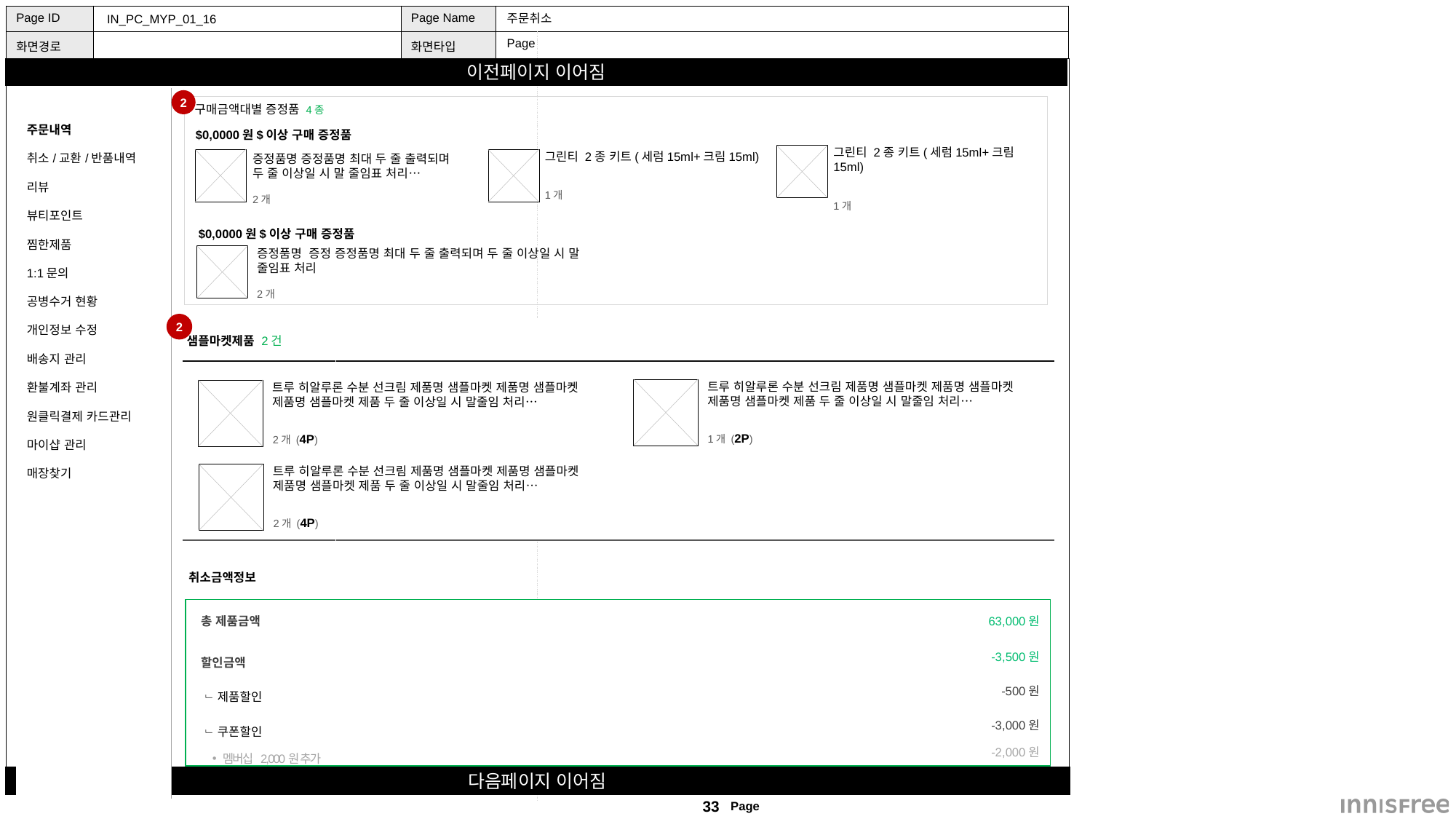

IN_PC_MYP_01_16
# 주문취소
Page
| 주문내역 |
| --- |
| 취소/교환/반품내역 |
| 리뷰 |
| 뷰티포인트 |
| 찜한제품 |
| 1:1문의 |
| 공병수거 현황 |
| 개인정보 수정 |
| 배송지 관리 |
| 환불계좌 관리 |
| 원클릭결제 카드관리 |
| 마이샵 관리 |
| 매장찾기 |
|  |
2
구매금액대별 증정품 4종
$0,0000원$이상 구매 증정품
그린티 2종 키트(세럼15ml+크림15ml)

1개

그린티 2종 키트(세럼15ml+크림15ml)

1개

증정품명 증정품명 최대 두 줄 출력되며 두 줄 이상일 시 말 줄임표 처리…

2개

$0,0000원$이상 구매 증정품
증정품명  증정 증정품명 최대 두 줄 출력되며 두 줄 이상일 시 말 줄임표 처리

2개

2
| 샘플마켓제품 2건 |  |
| --- | --- |
|  |  |

트루 히알루론 수분 선크림 제품명 샘플마켓 제품명 샘플마켓 제품명 샘플마켓 제품 두 줄 이상일 시 말줄임 처리…
트루 히알루론 수분 선크림 제품명 샘플마켓 제품명 샘플마켓 제품명 샘플마켓 제품 두 줄 이상일 시 말줄임 처리…
1개 (2P)
2개 (4P)

트루 히알루론 수분 선크림 제품명 샘플마켓 제품명 샘플마켓 제품명 샘플마켓 제품 두 줄 이상일 시 말줄임 처리…
2개 (4P)
취소금액정보
환불수단
입금전 상태로 환불 불필요
| 총 제품금액 | 63,000원 |
| --- | --- |
| 할인금액 | -3,500원 |
| ⨽제품할인 | -500원 |
| ⨽쿠폰할인 | -3,000원 |
| 멤버십 2,000원 추가 | -2,000원 |